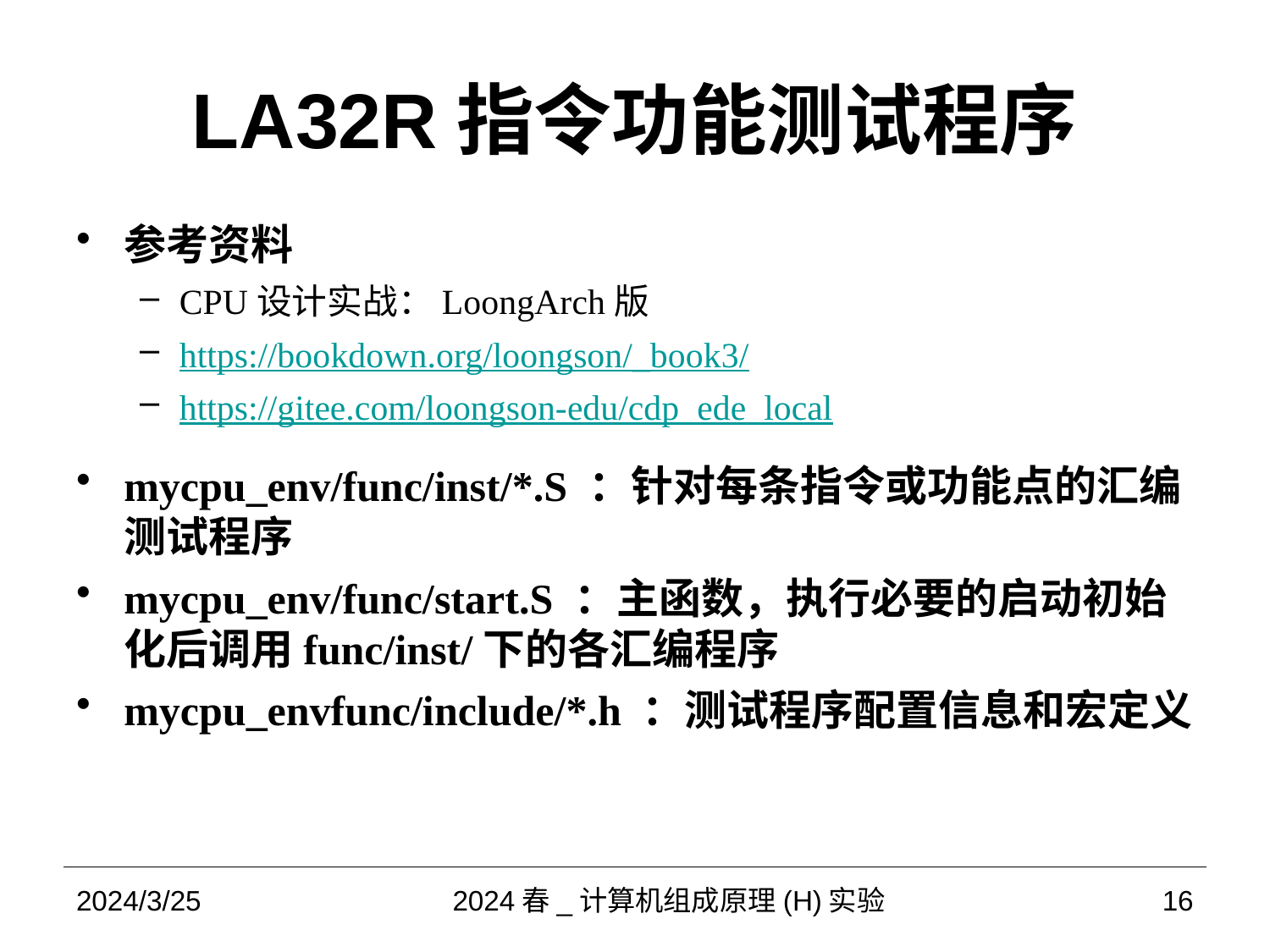

# LA32R指令功能测试程序
参考资料
CPU设计实战：LoongArch版
https://bookdown.org/loongson/_book3/
https://gitee.com/loongson-edu/cdp_ede_local
mycpu_env/func/inst/*.S ：针对每条指令或功能点的汇编测试程序
mycpu_env/func/start.S ：主函数，执行必要的启动初始化后调用func/inst/下的各汇编程序
mycpu_envfunc/include/*.h ：测试程序配置信息和宏定义
2024/3/25
2024春_计算机组成原理(H)实验
16